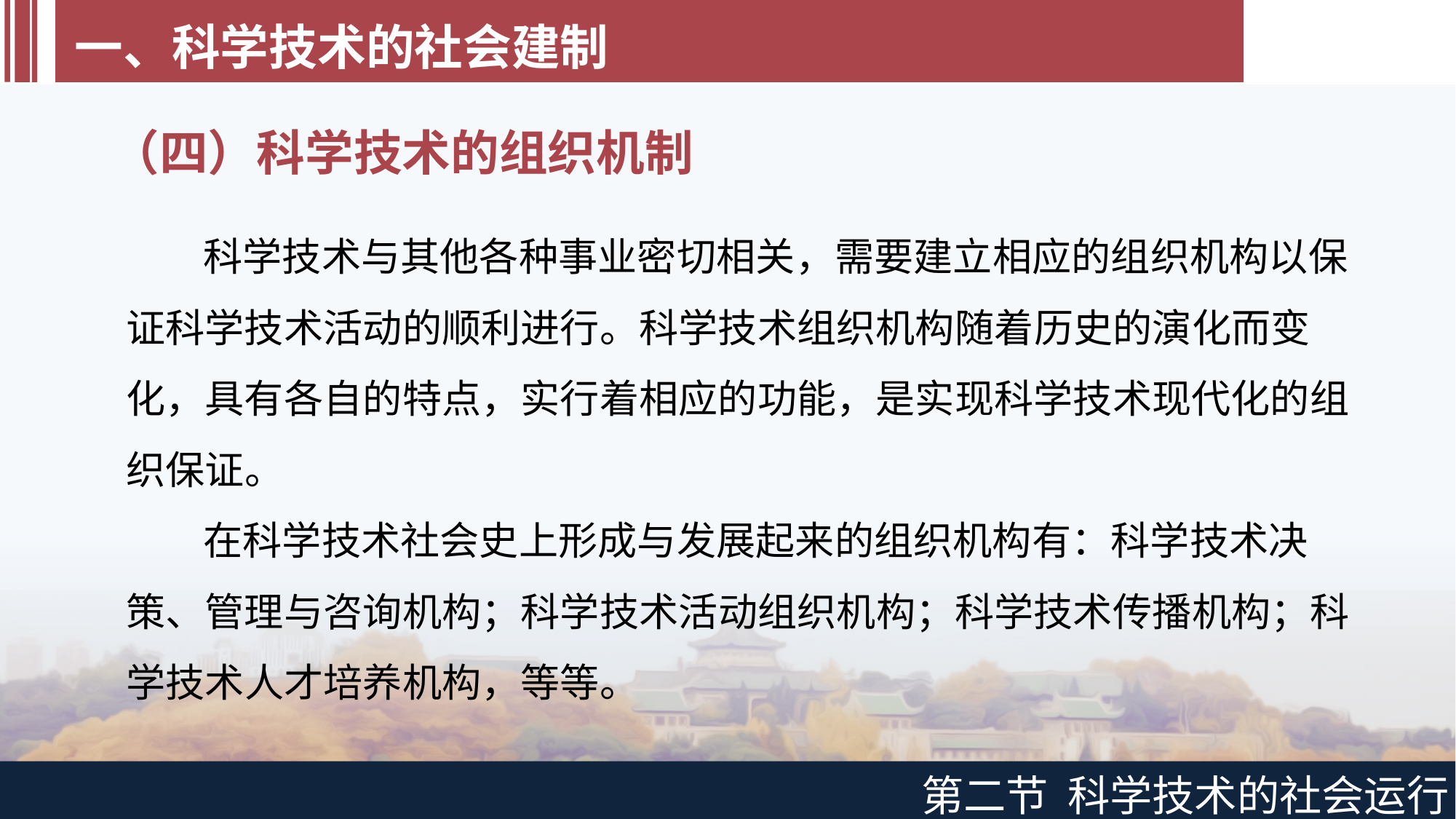

一、科学技术的社会建制
（四）科学技术的组织机制

科学技术与其他各种事业密切相关，需要建立相应的组织机构以保证科学技术活动的顺利进行。科学技术组织机构随着历史的演化而变化，具有各自的特点，实行着相应的功能，是实现科学技术现代化的组织保证。
在科学技术社会史上形成与发展起来的组织机构有：科学技术决策、管理与咨询机构；科学技术活动组织机构；科学技术传播机构；科学技术人才培养机构，等等。
第二节  科学技术的社会运行